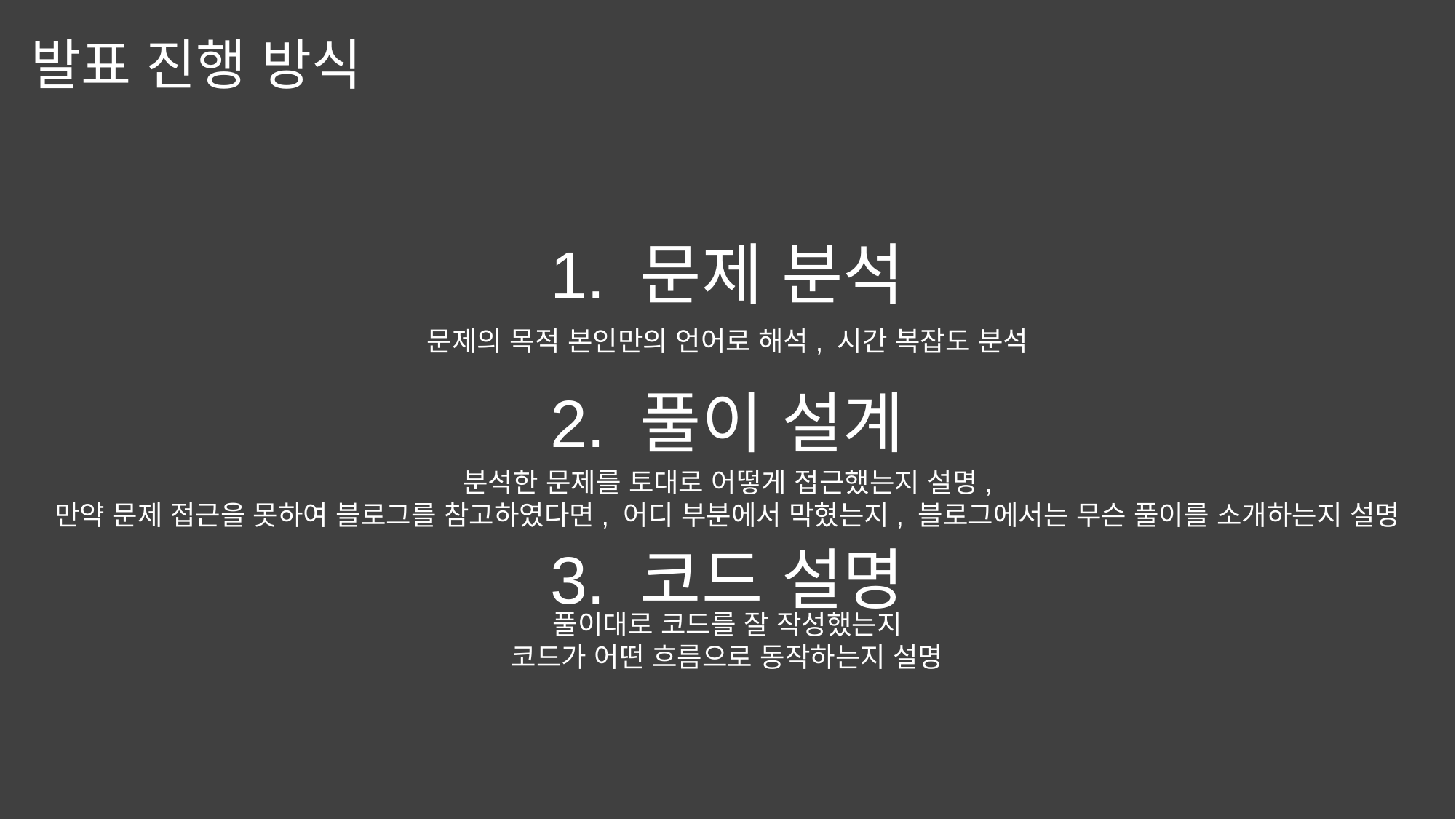

발표 진행 방식
1. 문제 분석
문제의 목적 본인만의 언어로 해석, 시간 복잡도 분석
2. 풀이 설계
분석한 문제를 토대로 어떻게 접근했는지 설명,
만약 문제 접근을 못하여 블로그를 참고하였다면, 어디 부분에서 막혔는지, 블로그에서는 무슨 풀이를 소개하는지 설명
3. 코드 설명
풀이대로 코드를 잘 작성했는지
코드가 어떤 흐름으로 동작하는지 설명